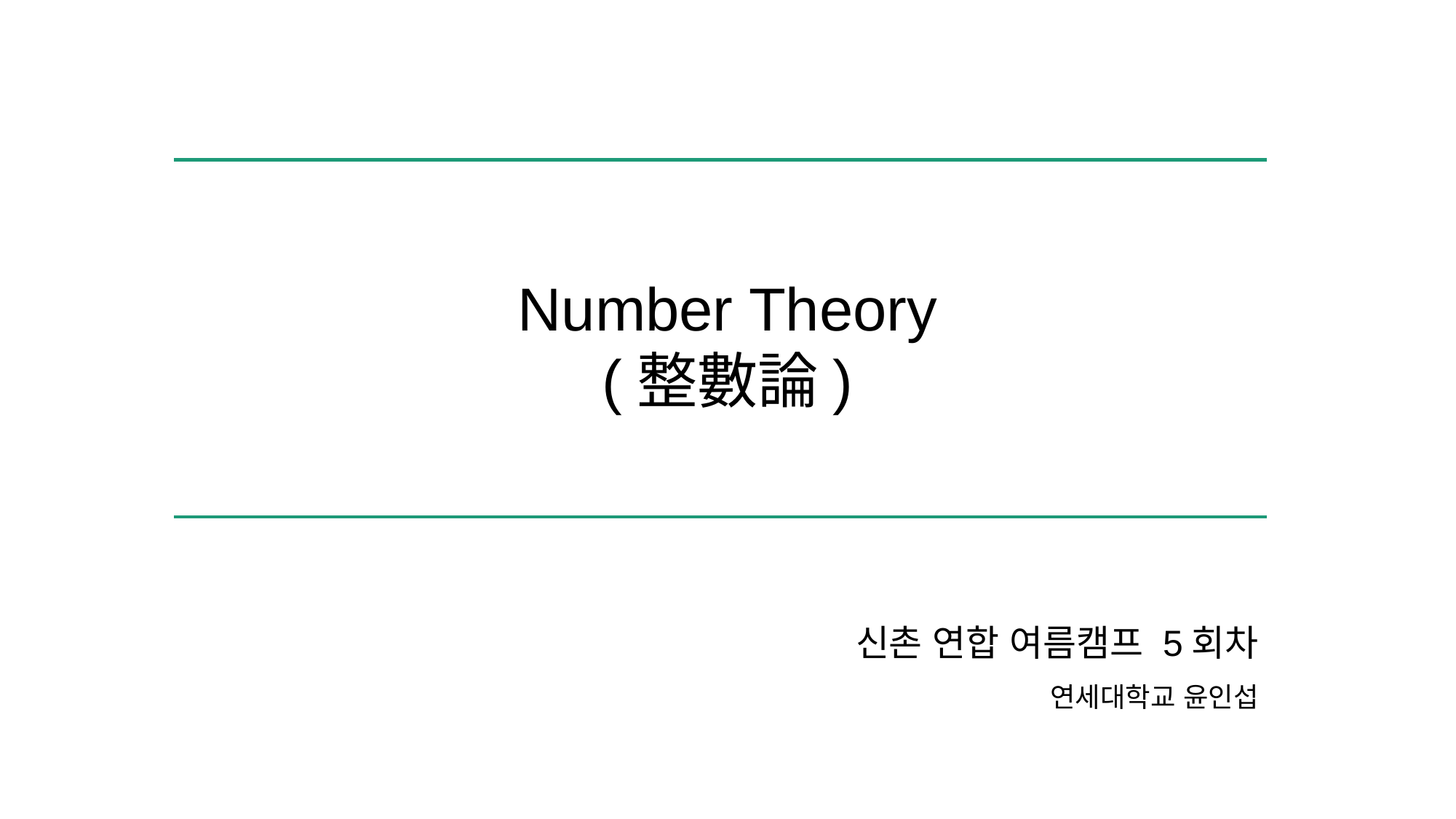

Number Theory
(整數論)
신촌 연합 여름캠프 5회차
연세대학교 윤인섭